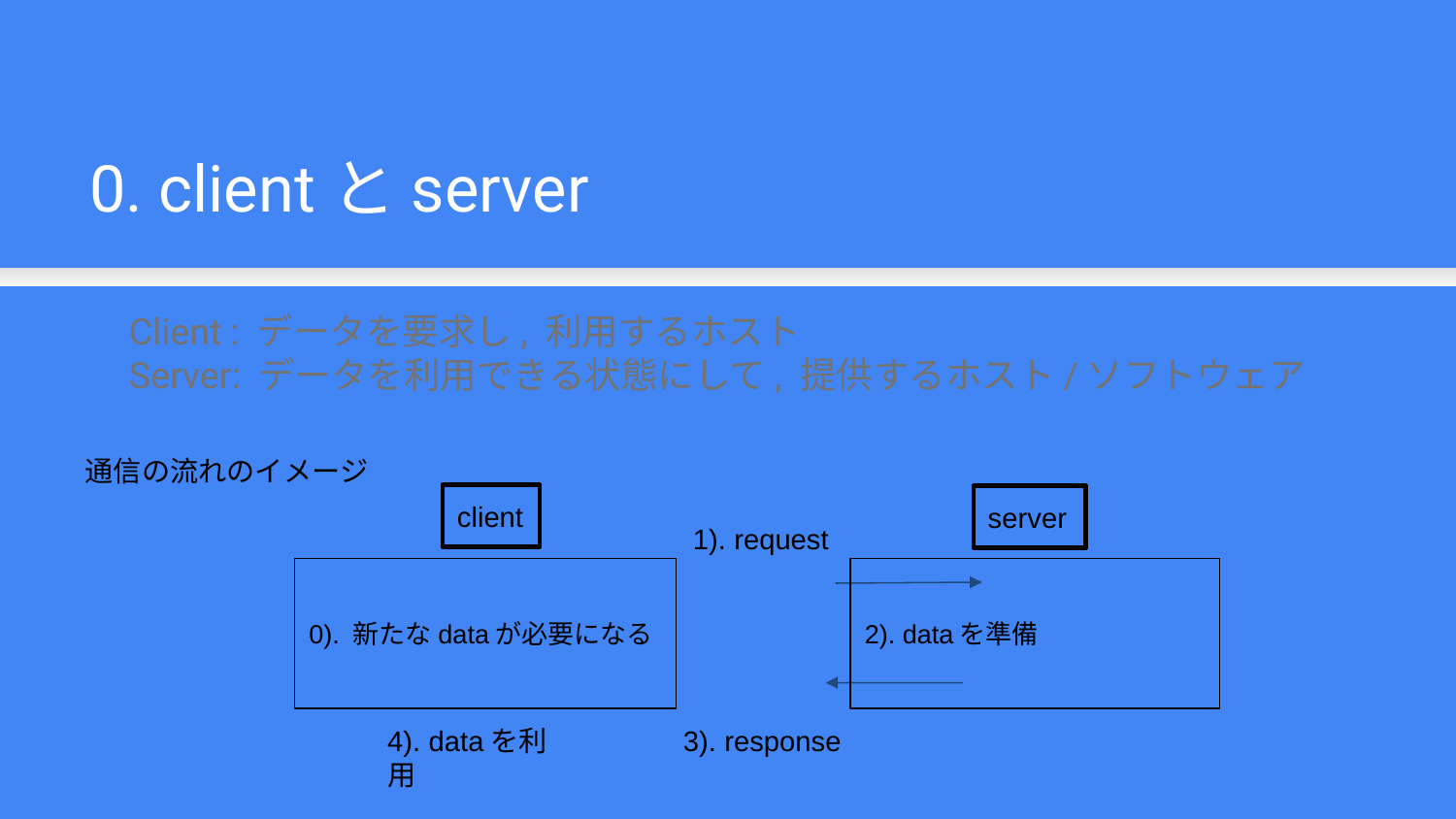

0. clientとserver
Client : データを要求し, 利用するホスト
Server: データを利用できる状態にして, 提供するホスト/ソフトウェア

通信の流れのイメージ
client
server
1). request
0). 新たなdataが必要になる
2). dataを準備

4). dataを利用
3). response